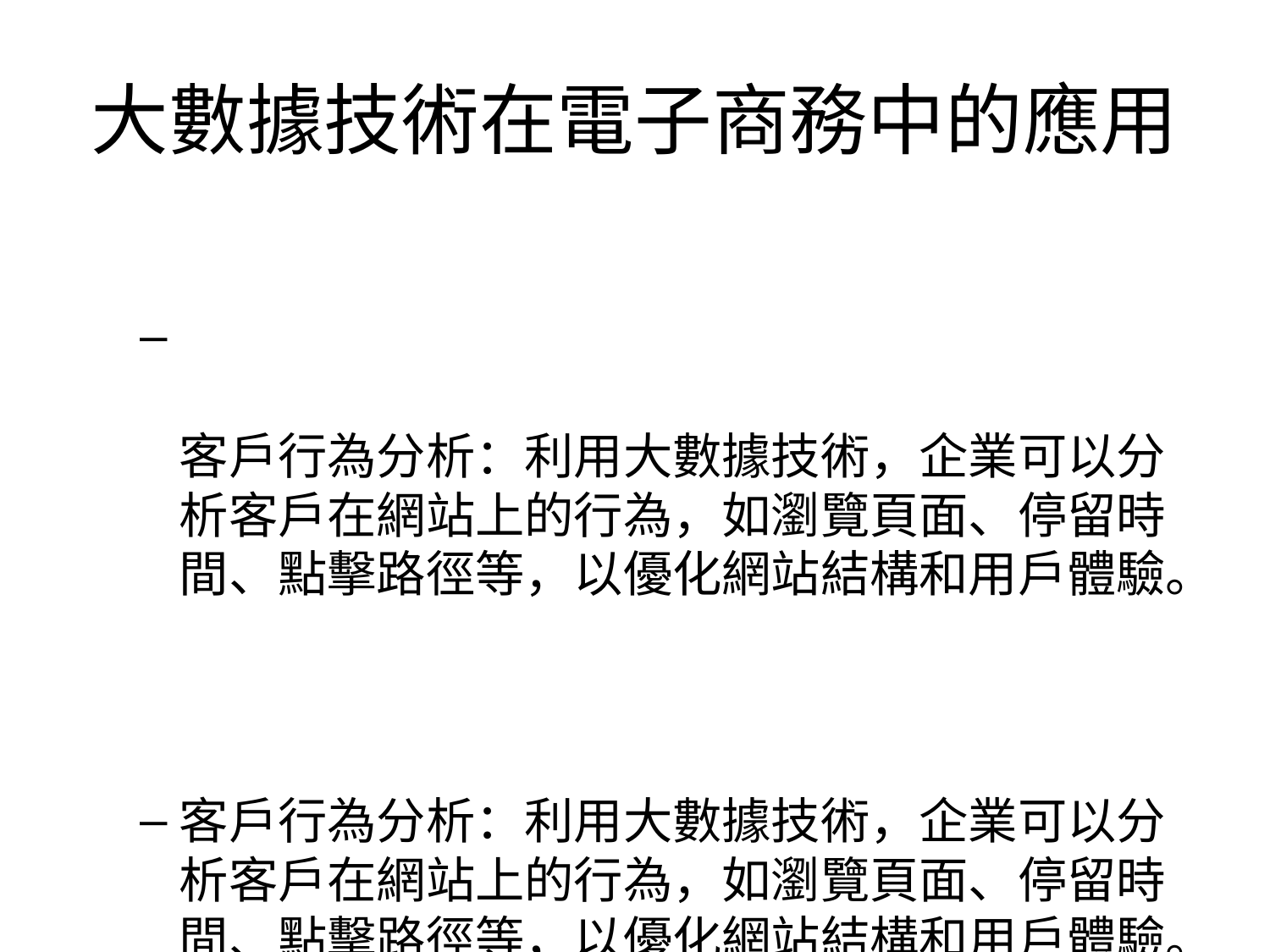

# 大數據技術在電子商務中的應用

客戶行為分析：利用大數據技術，企業可以分析客戶在網站上的行為，如瀏覽頁面、停留時間、點擊路徑等，以優化網站結構和用戶體驗。
客戶行為分析：利用大數據技術，企業可以分析客戶在網站上的行為，如瀏覽頁面、停留時間、點擊路徑等，以優化網站結構和用戶體驗。
實時數據處理：企業可以使用大數據技術即時處理和分析交易數據，快速識別趨勢和模式，並根據這些信息進行決策。
實時數據處理：企業可以使用大數據技術即時處理和分析交易數據，快速識別趨勢和模式，並根據這些信息進行決策。
需求預測：通過分析歷史數據和市場趨勢，企業可以預測未來的市場需求，進行合理的庫存管理和生產計劃。
需求預測：通過分析歷史數據和市場趨勢，企業可以預測未來的市場需求，進行合理的庫存管理和生產計劃。
風險管理：大數據技術可以幫助企業識別並預測風險，如欺詐行為和供應鏈中斷，並採取預防措施。
風險管理：大數據技術可以幫助企業識別並預測風險，如欺詐行為和供應鏈中斷，並採取預防措施。